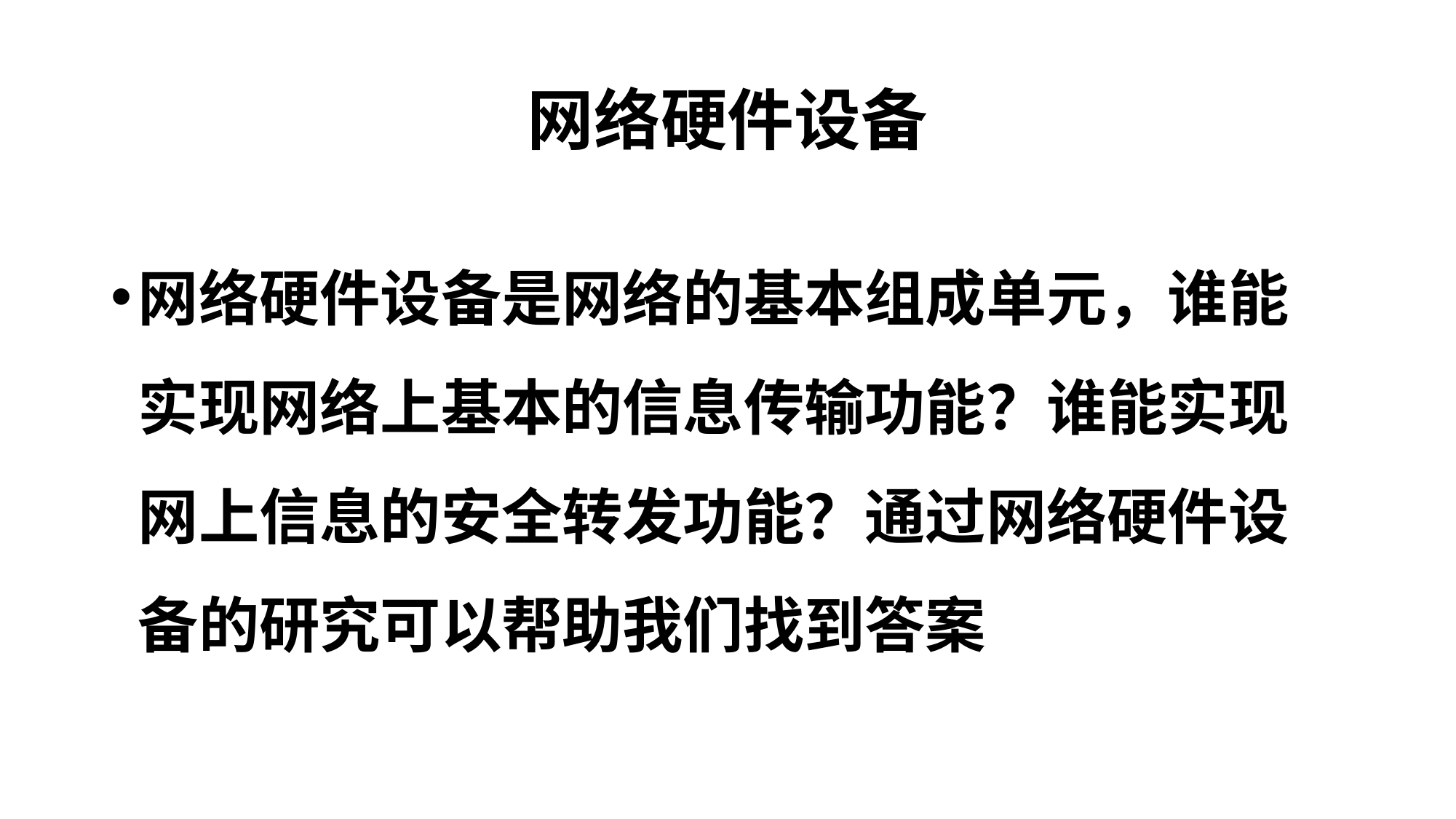

# 网络硬件设备
网络硬件设备是网络的基本组成单元，谁能实现网络上基本的信息传输功能？谁能实现网上信息的安全转发功能？通过网络硬件设备的研究可以帮助我们找到答案